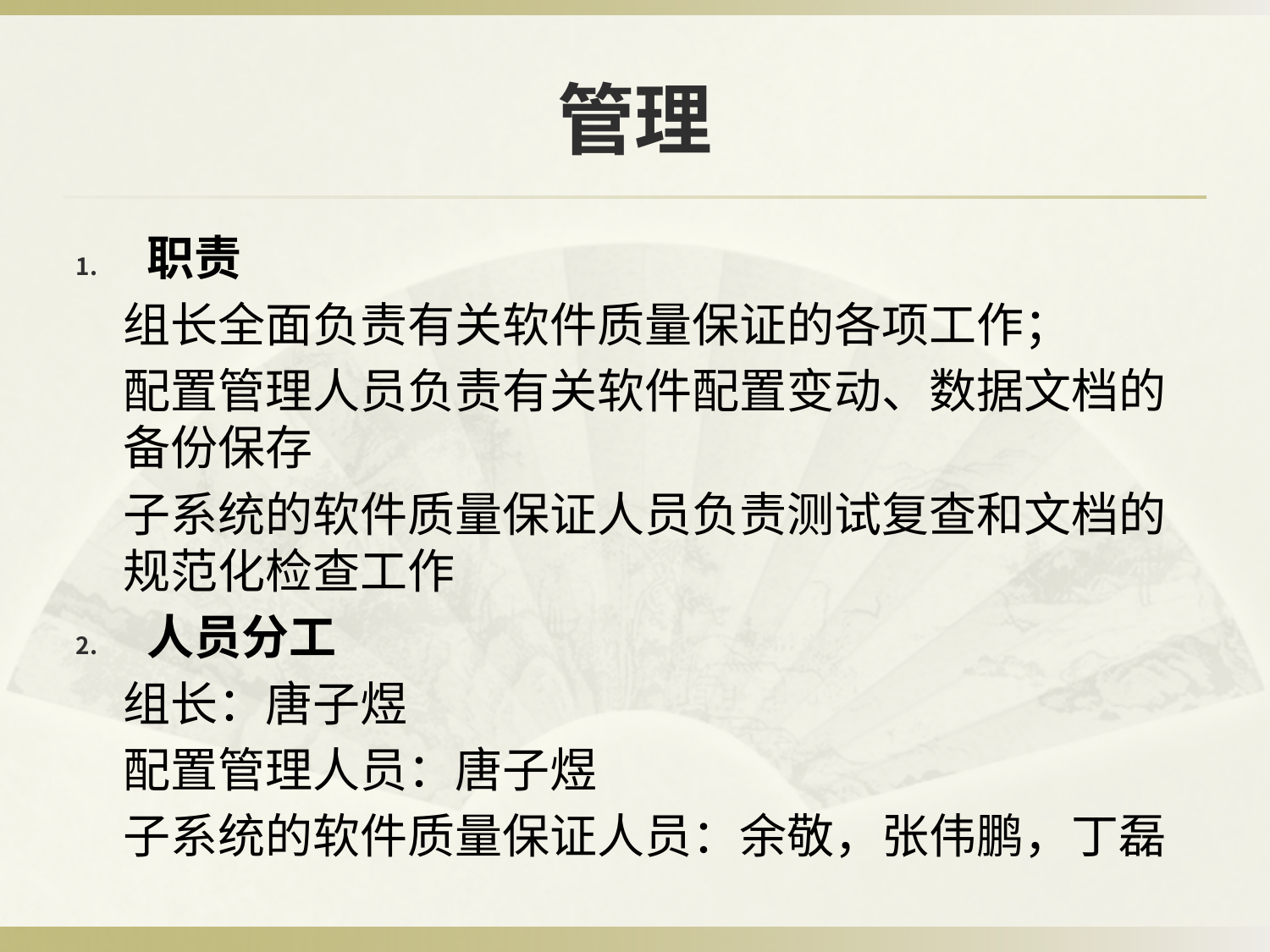

# 管理
职责
		组长全面负责有关软件质量保证的各项工作；
		配置管理人员负责有关软件配置变动、数据文档的备份保存
		子系统的软件质量保证人员负责测试复查和文档的规范化检查工作
人员分工
	组长：唐子煜
	配置管理人员：唐子煜
	子系统的软件质量保证人员：余敬，张伟鹏，丁磊